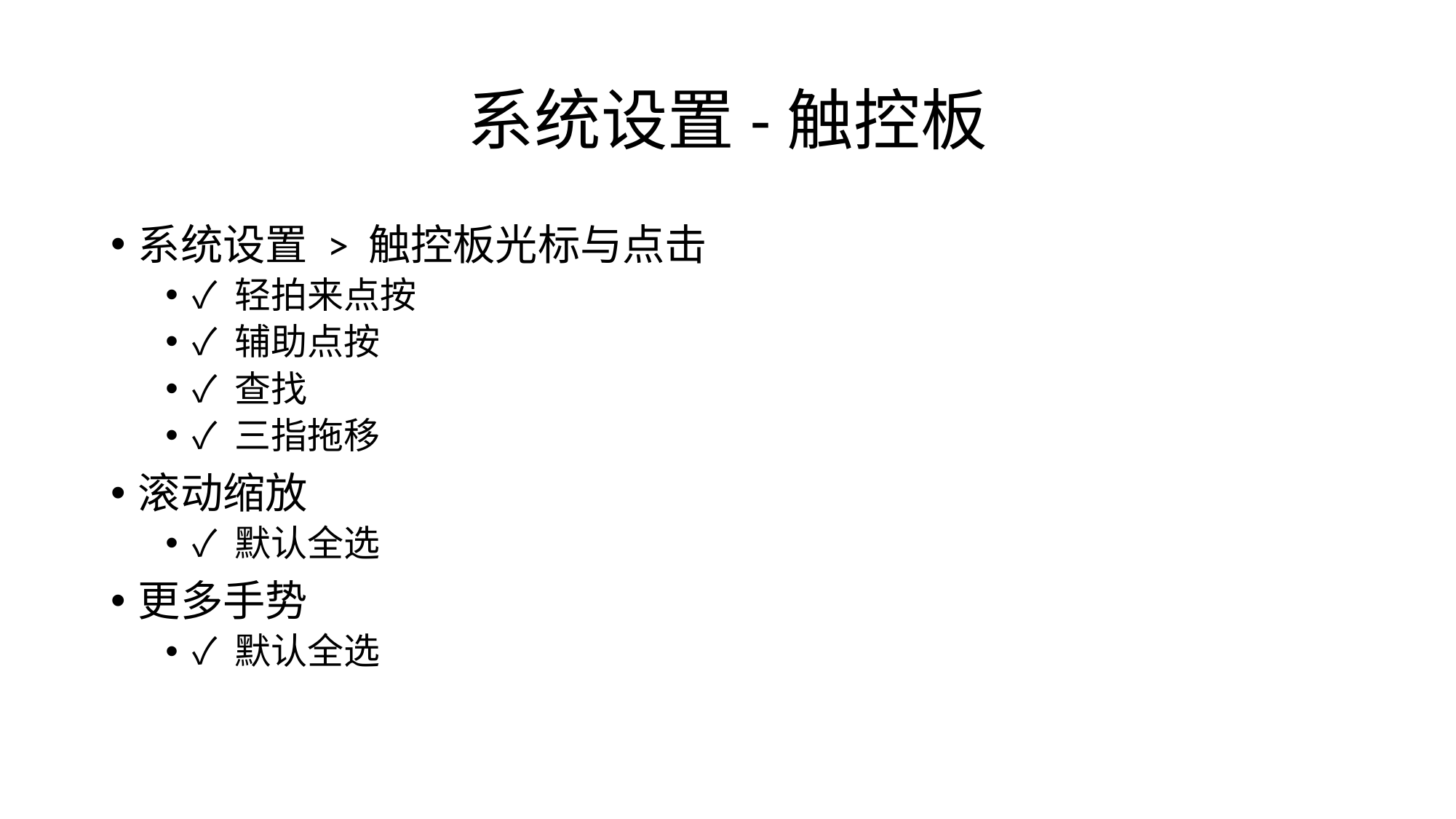

# 系统设置-触控板
系统设置 > 触控板光标与点击
✓ 轻拍来点按
✓ 辅助点按
✓ 查找
✓ 三指拖移
滚动缩放
✓ 默认全选
更多手势
✓ 默认全选